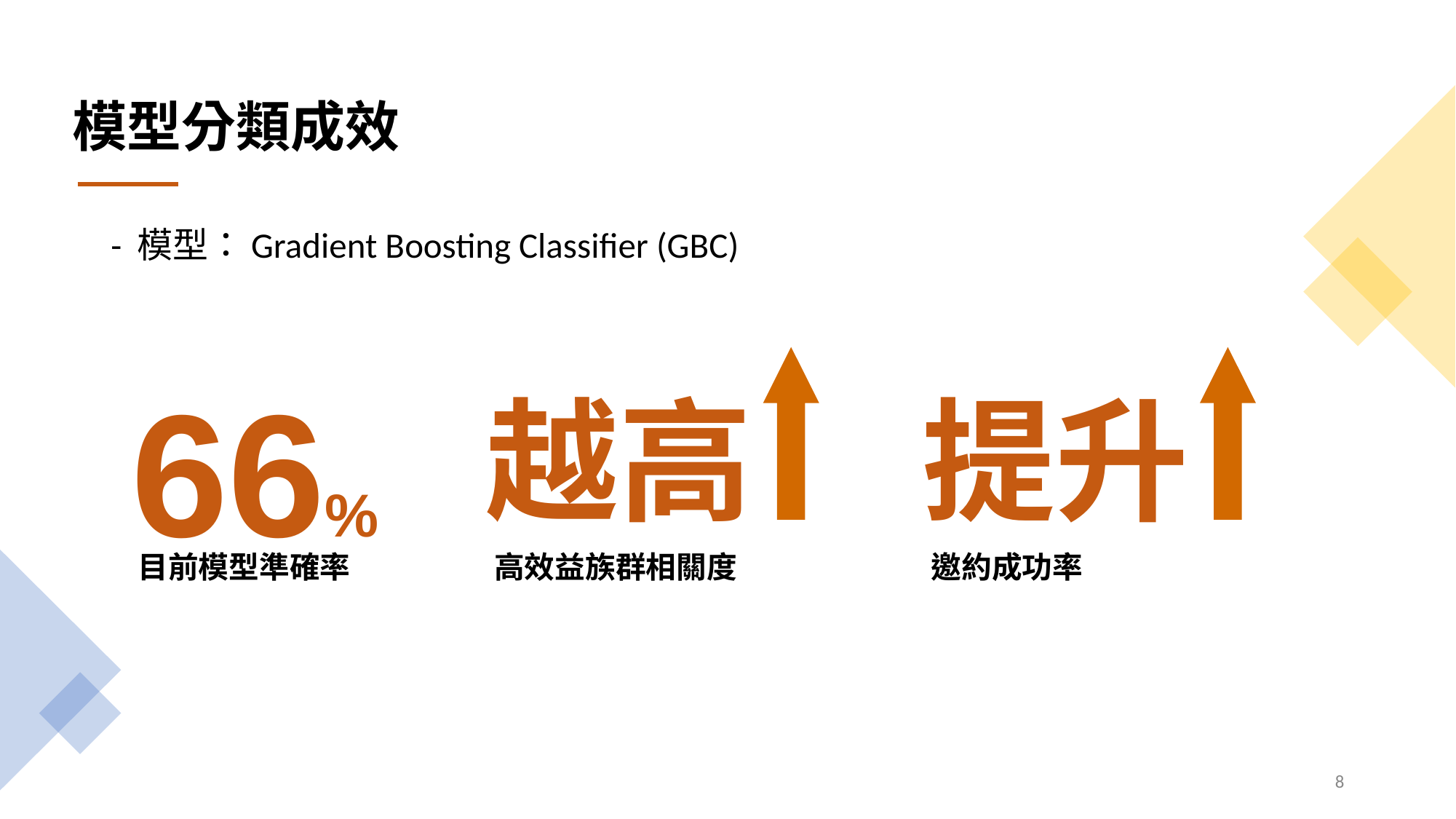

模型分類成效

- 模型：Gradient Boosting Classifier (GBC)

越高

高效益族群相關度
提升

邀約成功率
66%
目前模型準確率

8